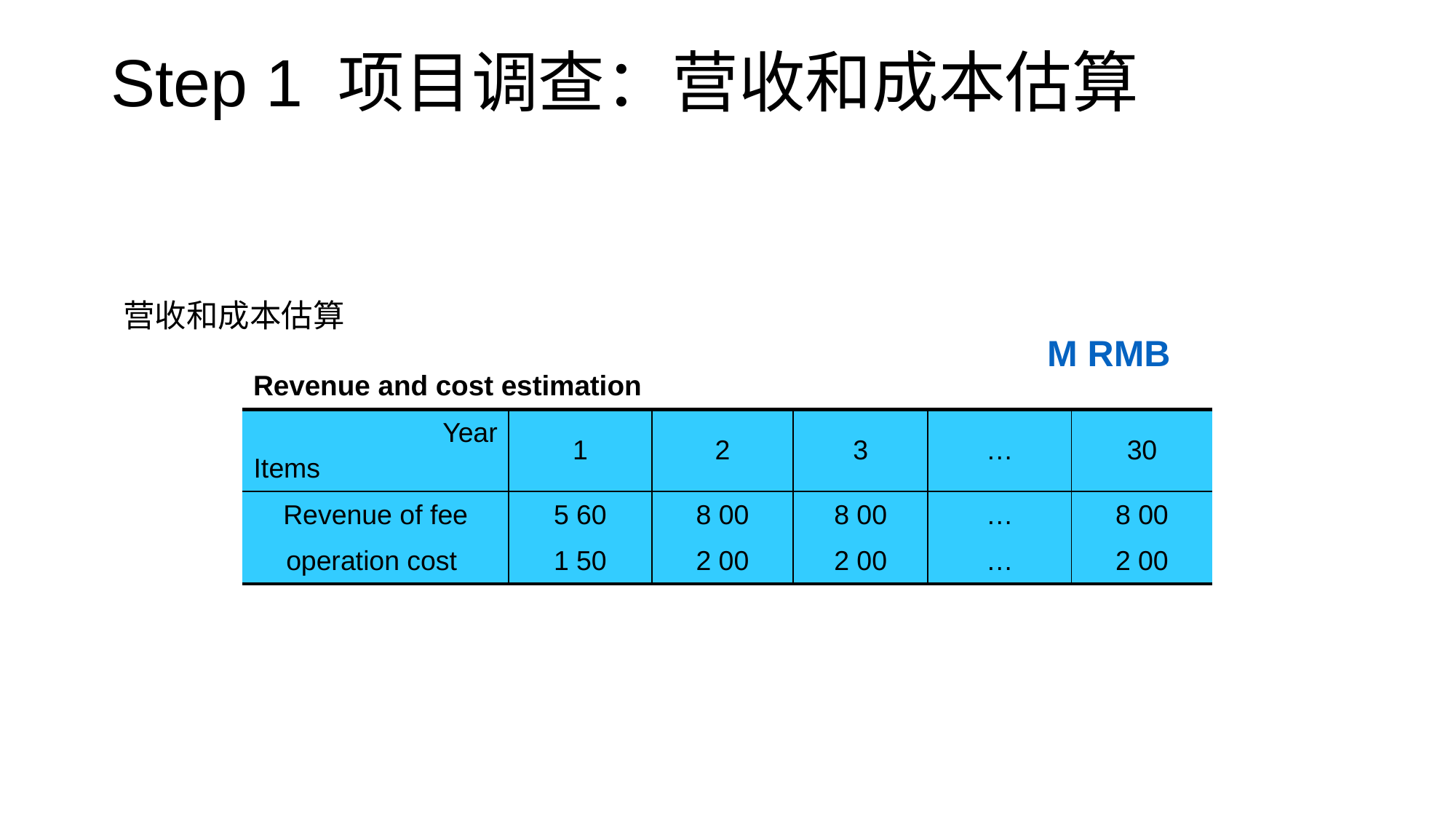

Step 1 项目调查：营收和成本估算
|  |
| --- |
营收和成本估算
M RMB
Revenue and cost estimation
| Year Items | 1 | 2 | 3 | … | 30 |
| --- | --- | --- | --- | --- | --- |
| Revenue of fee | 5 60 | 8 00 | 8 00 | … | 8 00 |
| operation cost | 1 50 | 2 00 | 2 00 | … | 2 00 |
52